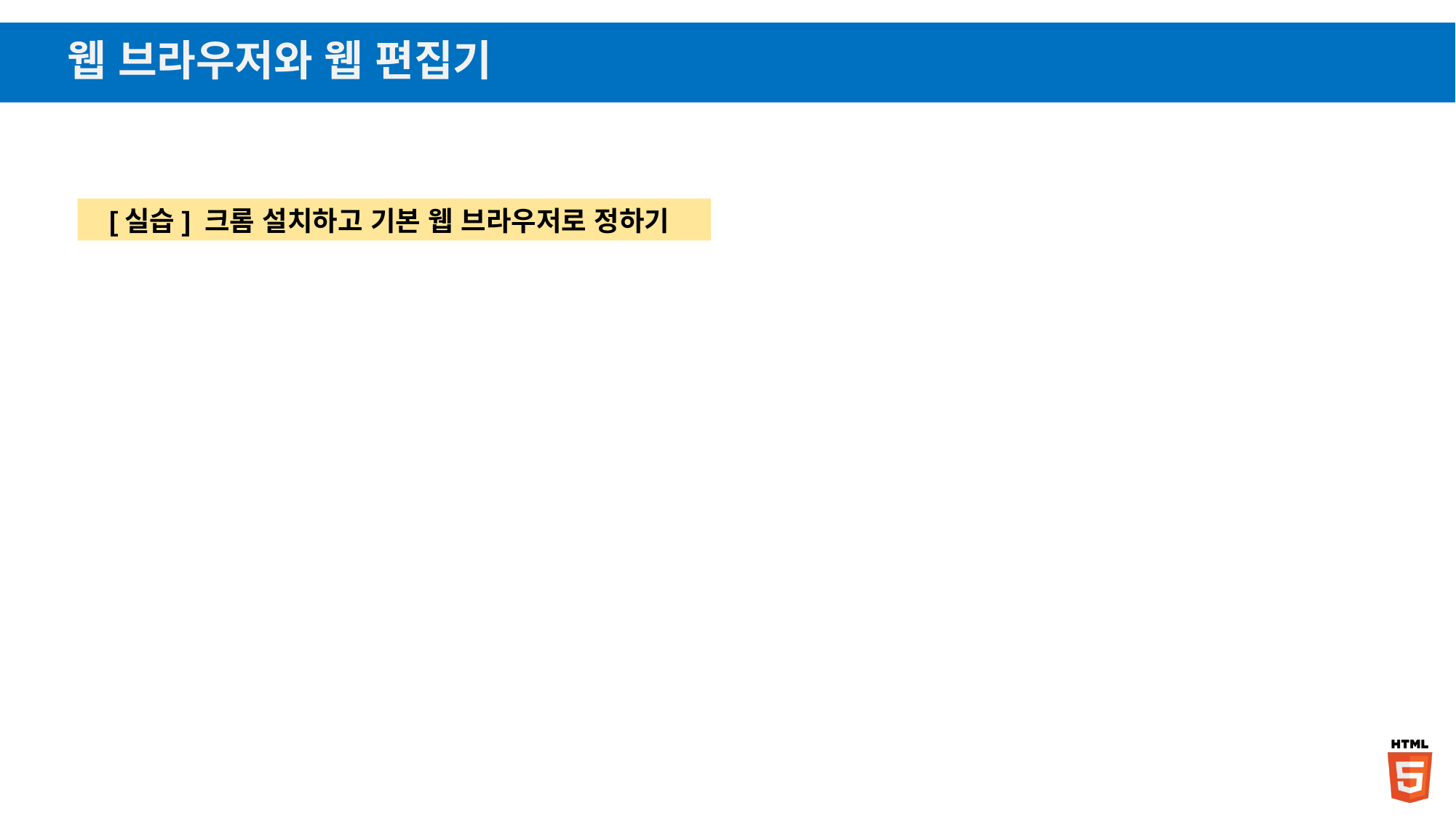

# 웹 브라우저와 웹 편집기

[실습] 크롬 설치하고 기본 웹 브라우저로 정하기